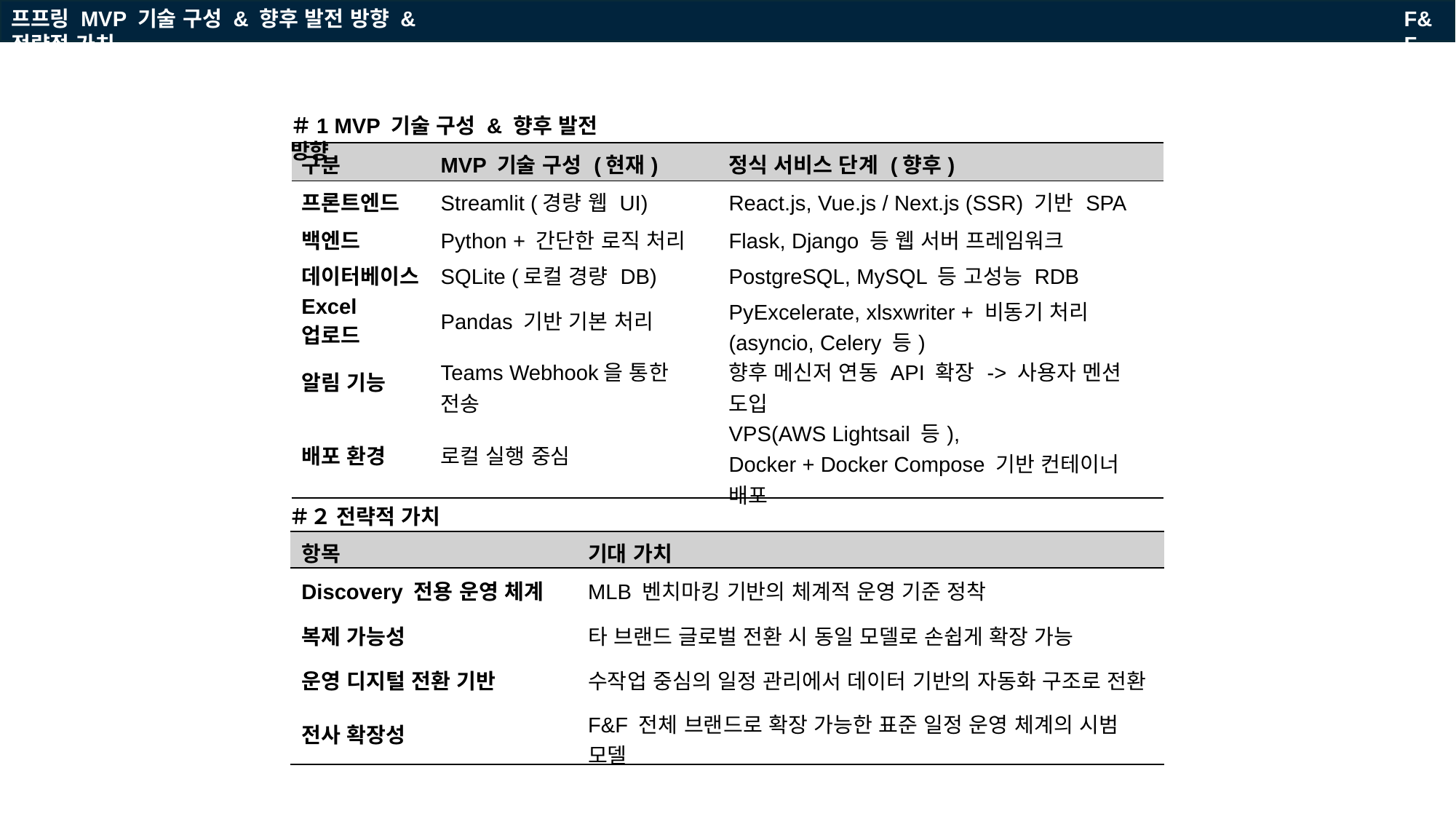

프프링 MVP 기술 구성 & 향후 발전 방향 & 전략적 가치

F&F

＃1 MVP 기술 구성 & 향후 발전 방향
| 구분 | MVP 기술 구성 (현재) | 정식 서비스 단계 (향후) |
| --- | --- | --- |
| 프론트엔드 | Streamlit (경량 웹 UI) | React.js, Vue.js / Next.js (SSR) 기반 SPA |
| 백엔드 | Python + 간단한 로직 처리 | Flask, Django 등 웹 서버 프레임워크 |
| 데이터베이스 | SQLite (로컬 경량 DB) | PostgreSQL, MySQL 등 고성능 RDB |
| Excel 업로드 | Pandas 기반 기본 처리 | PyExcelerate, xlsxwriter + 비동기 처리 (asyncio, Celery 등) |
| 알림 기능 | Teams Webhook을 통한 전송 | 향후 메신저 연동 API 확장 -> 사용자 멘션 도입 |
| 배포 환경 | 로컬 실행 중심 | VPS(AWS Lightsail 등), Docker + Docker Compose 기반 컨테이너 배포 |
＃２ 전략적 가치
| 항목 | 기대 가치 |
| --- | --- |
| Discovery 전용 운영 체계 | MLB 벤치마킹 기반의 체계적 운영 기준 정착 |
| 복제 가능성 | 타 브랜드 글로벌 전환 시 동일 모델로 손쉽게 확장 가능 |
| 운영 디지털 전환 기반 | 수작업 중심의 일정 관리에서 데이터 기반의 자동화 구조로 전환 |
| 전사 확장성 | F&F 전체 브랜드로 확장 가능한 표준 일정 운영 체계의 시범 모델 |